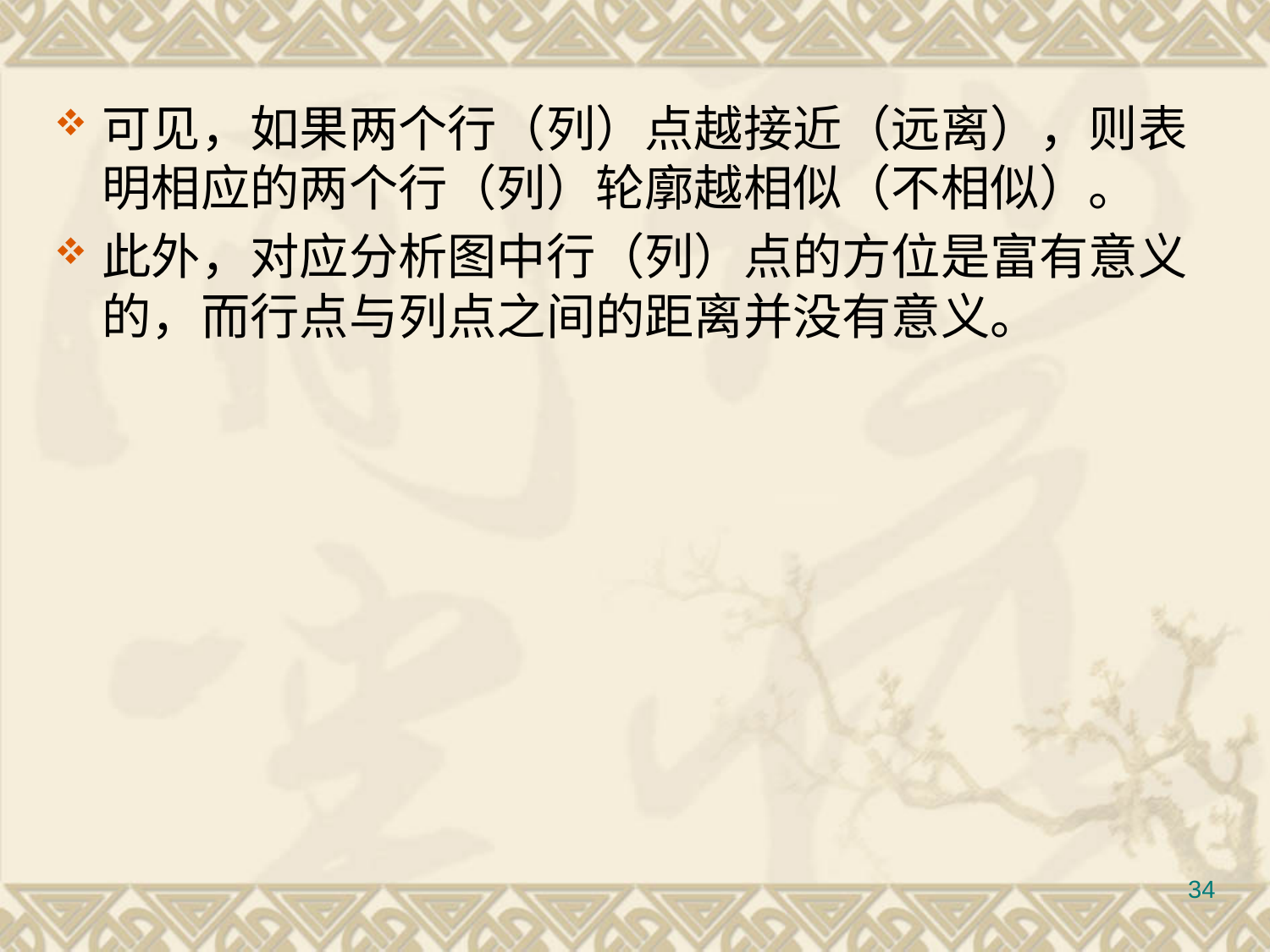

#
可见，如果两个行（列）点越接近（远离），则表明相应的两个行（列）轮廓越相似（不相似）。
此外，对应分析图中行（列）点的方位是富有意义的，而行点与列点之间的距离并没有意义。
34